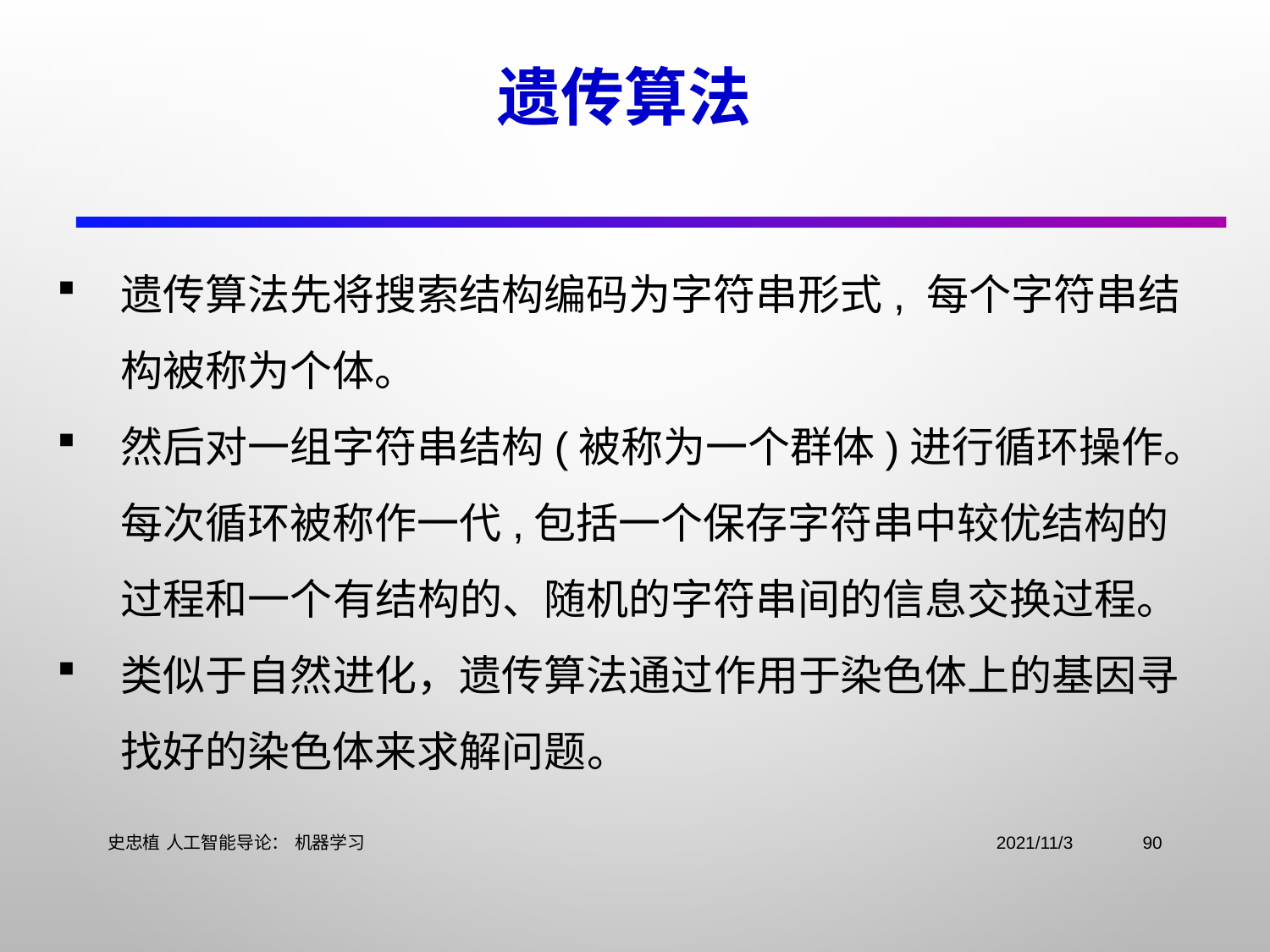

# 遗传算法
遗传算法先将搜索结构编码为字符串形式, 每个字符串结构被称为个体。
然后对一组字符串结构(被称为一个群体)进行循环操作。每次循环被称作一代,包括一个保存字符串中较优结构的过程和一个有结构的、随机的字符串间的信息交换过程。
类似于自然进化，遗传算法通过作用于染色体上的基因寻找好的染色体来求解问题。
史忠植 人工智能导论： 机器学习
2021/11/3
90